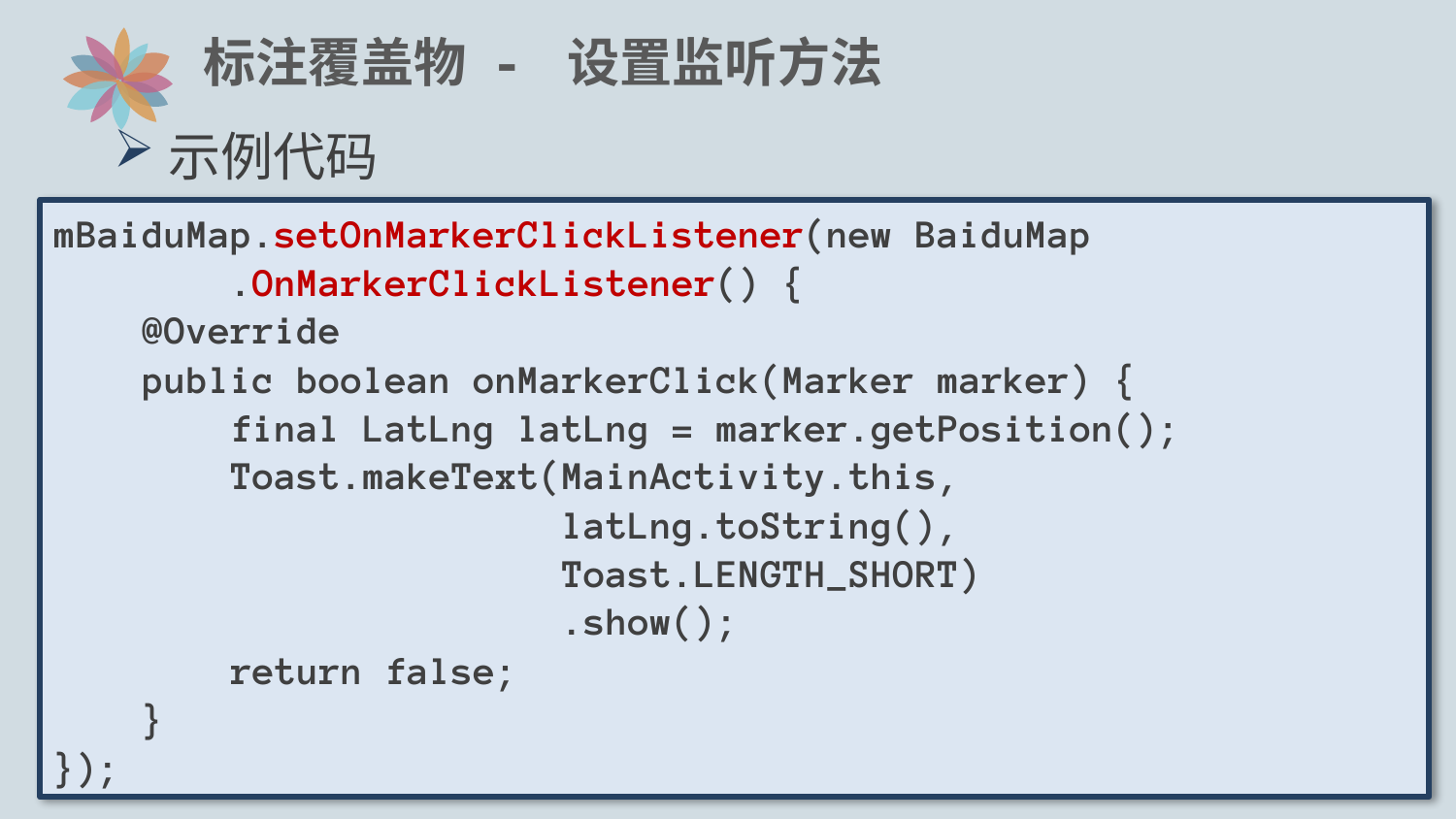

# 标注覆盖物 - 设置监听方法
示例代码
mBaiduMap.setOnMarkerClickListener(new BaiduMap
        .OnMarkerClickListener() {
    @Override
    public boolean onMarkerClick(Marker marker) {
        final LatLng latLng = marker.getPosition();
        Toast.makeText(MainActivity.this,
                       latLng.toString(),
                       Toast.LENGTH_SHORT)
                       .show();
        return false;
    }
});
16